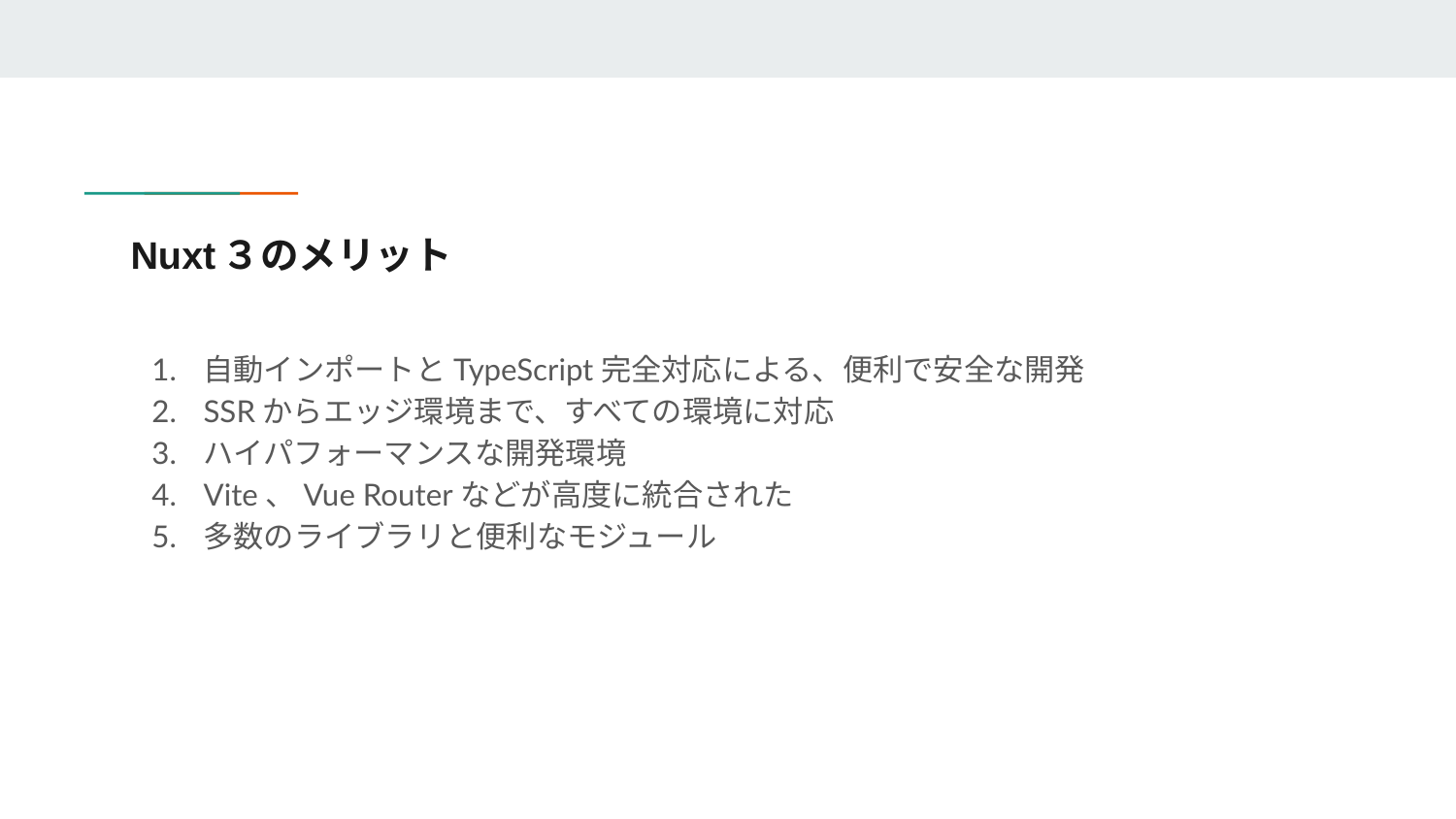

# Nuxt３のメリット
自動インポートとTypeScript完全対応による、便利で安全な開発
SSRからエッジ環境まで、すべての環境に対応
ハイパフォーマンスな開発環境
Vite、Vue Routerなどが高度に統合された
多数のライブラリと便利なモジュール